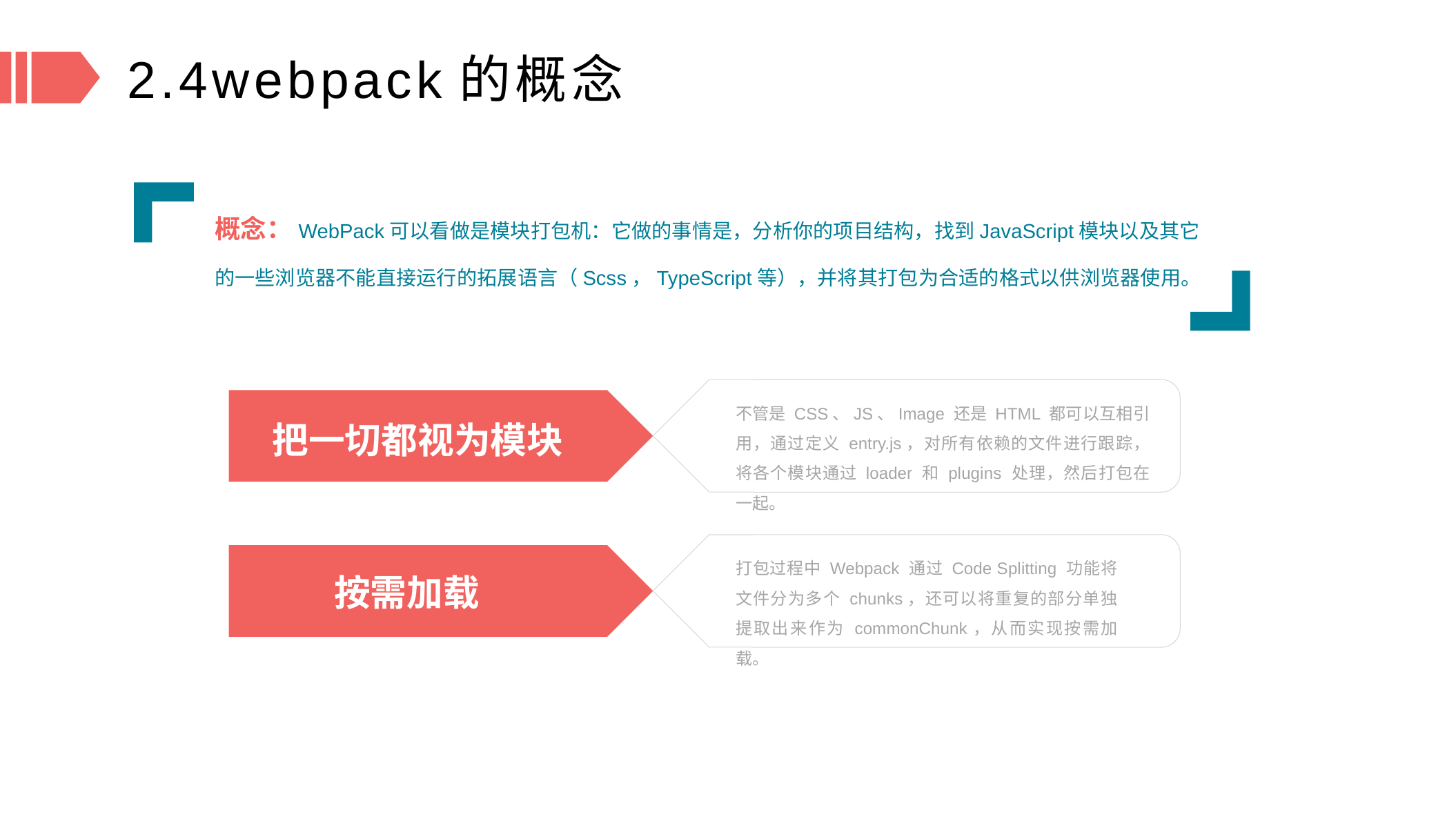

2.4webpack的概念

概念：WebPack可以看做是模块打包机：它做的事情是，分析你的项目结构，找到JavaScript模块以及其它的一些浏览器不能直接运行的拓展语言（Scss，TypeScript等），并将其打包为合适的格式以供浏览器使用。

不管是 CSS、JS、Image 还是 HTML 都可以互相引用，通过定义 entry.js，对所有依赖的文件进行跟踪，将各个模块通过 loader 和 plugins 处理，然后打包在一起。
把一切都视为模块

:
打包过程中 Webpack 通过 Code Splitting 功能将文件分为多个 chunks，还可以将重复的部分单独提取出来作为 commonChunk，从而实现按需加载。
按需加载